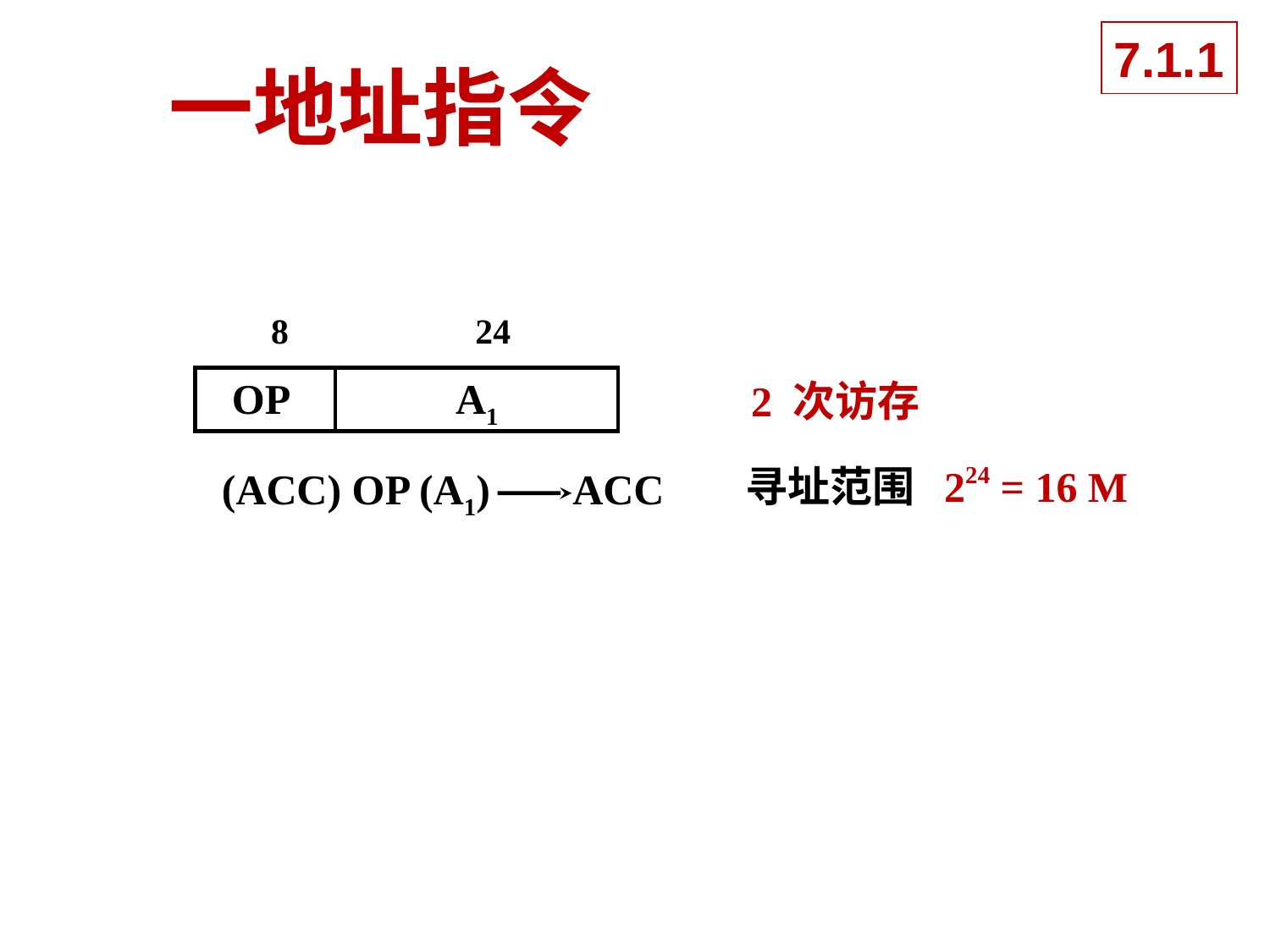

7.1.1
# 一地址指令
8                     24
OP
 A1

2 次访存
寻址范围  224 = 16 M
(ACC) OP (A1)        ACC